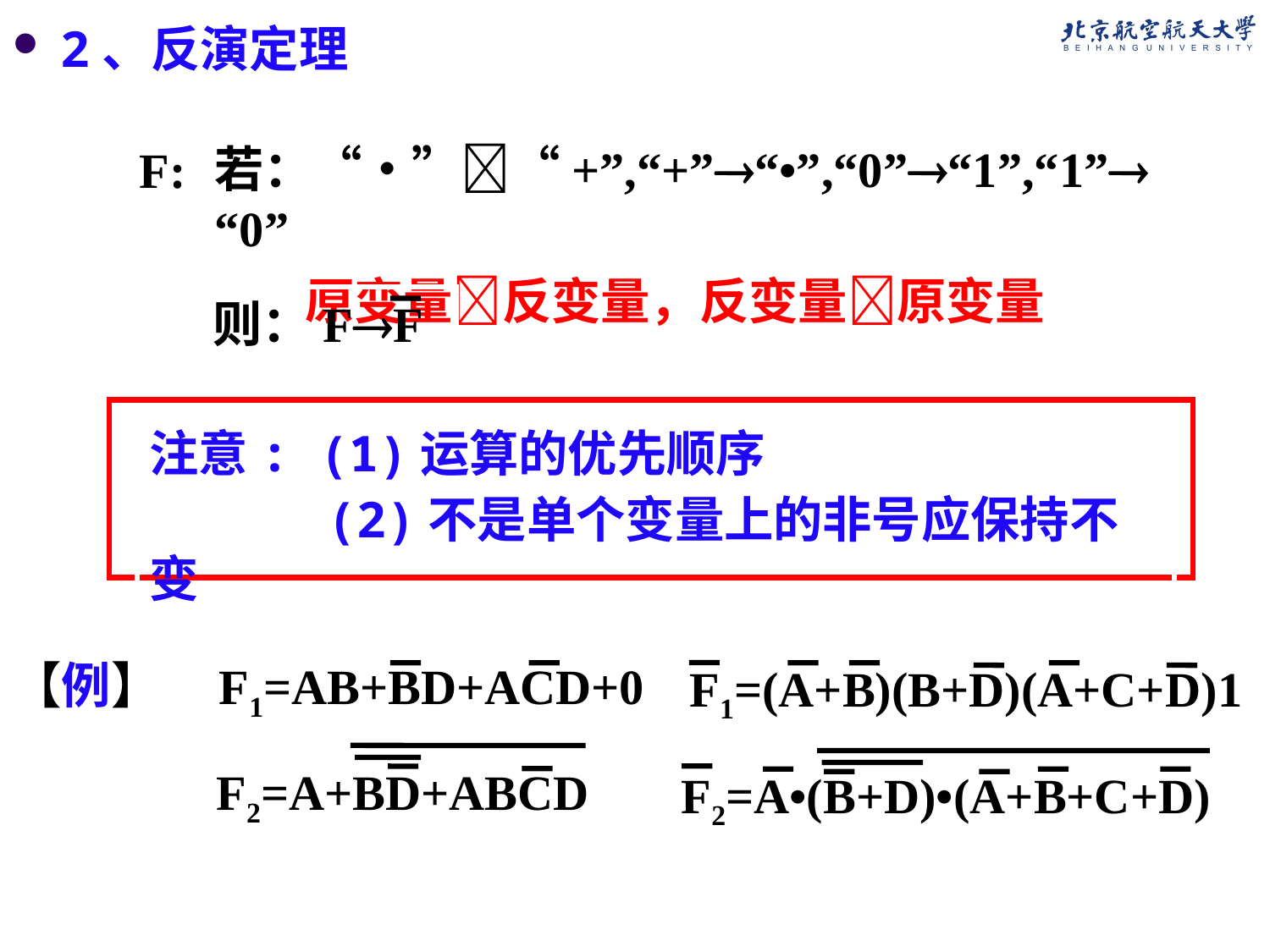

2、反演定理

若：“•”→“+”,“+”→“•”,“0”→“1”,“1”→“0”
       原变量→反变量，反变量→原变量
F:
则：F→F

注意: (1)运算的优先顺序
      (2)不是单个变量上的非号应保持不变
【例】
F1=AB+BD+ACD+0

F1=(A+B)(B+D)(A+C+D)1

F2=A+BD+ABCD

F2=A•(B+D)•(A+B+C+D)

20